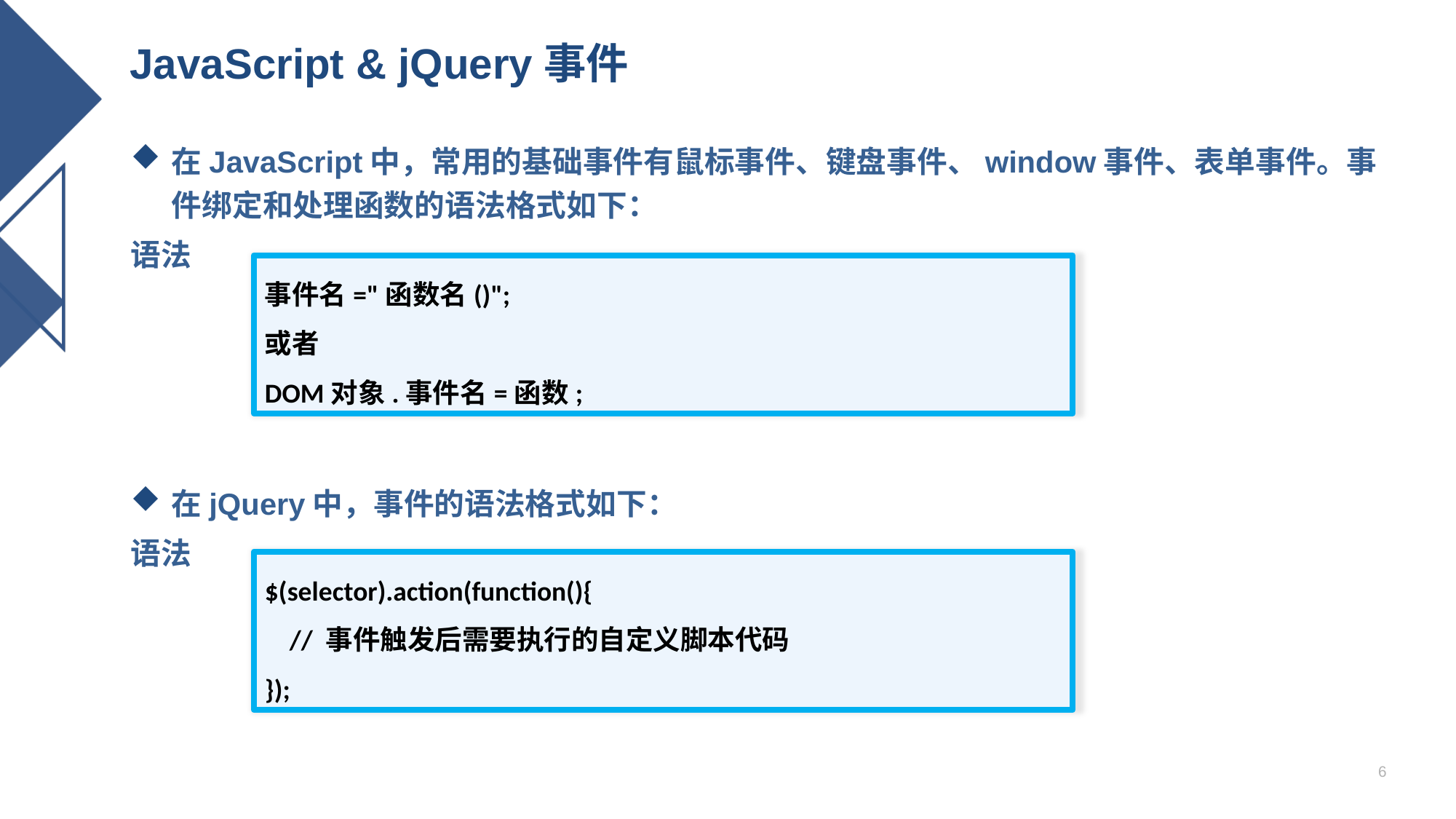

# JavaScript & jQuery事件
在JavaScript中，常用的基础事件有鼠标事件、键盘事件、window事件、表单事件。事件绑定和处理函数的语法格式如下：
语法

在jQuery中，事件的语法格式如下：
语法

事件名="函数名()";
或者
DOM对象.事件名=函数;
$(selector).action(function(){
    // 事件触发后需要执行的自定义脚本代码
});
6